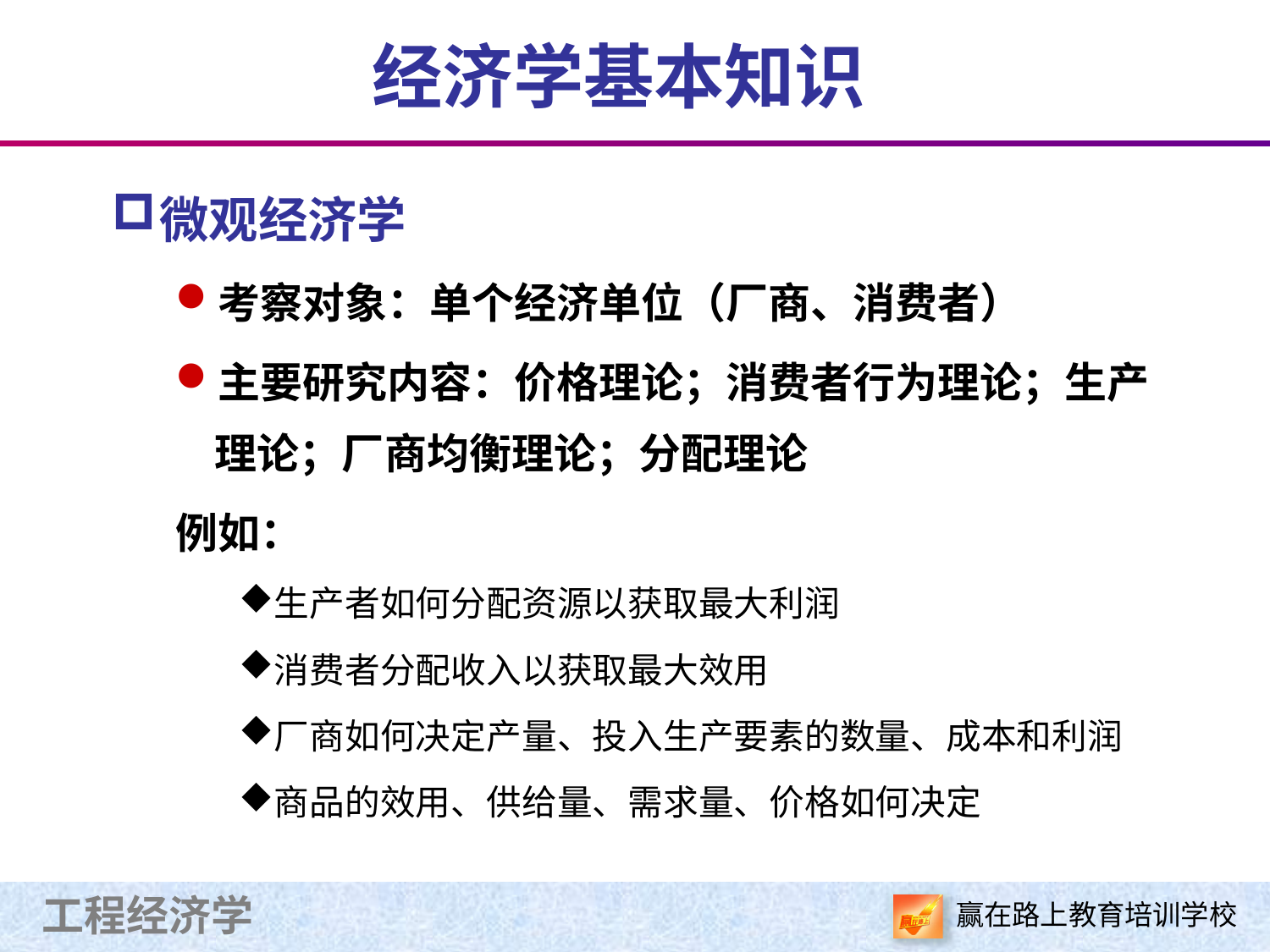

# 经济学基本知识
微观经济学
考察对象：单个经济单位（厂商、消费者）
主要研究内容：价格理论；消费者行为理论；生产理论；厂商均衡理论；分配理论
例如：
生产者如何分配资源以获取最大利润
消费者分配收入以获取最大效用
厂商如何决定产量、投入生产要素的数量、成本和利润
商品的效用、供给量、需求量、价格如何决定